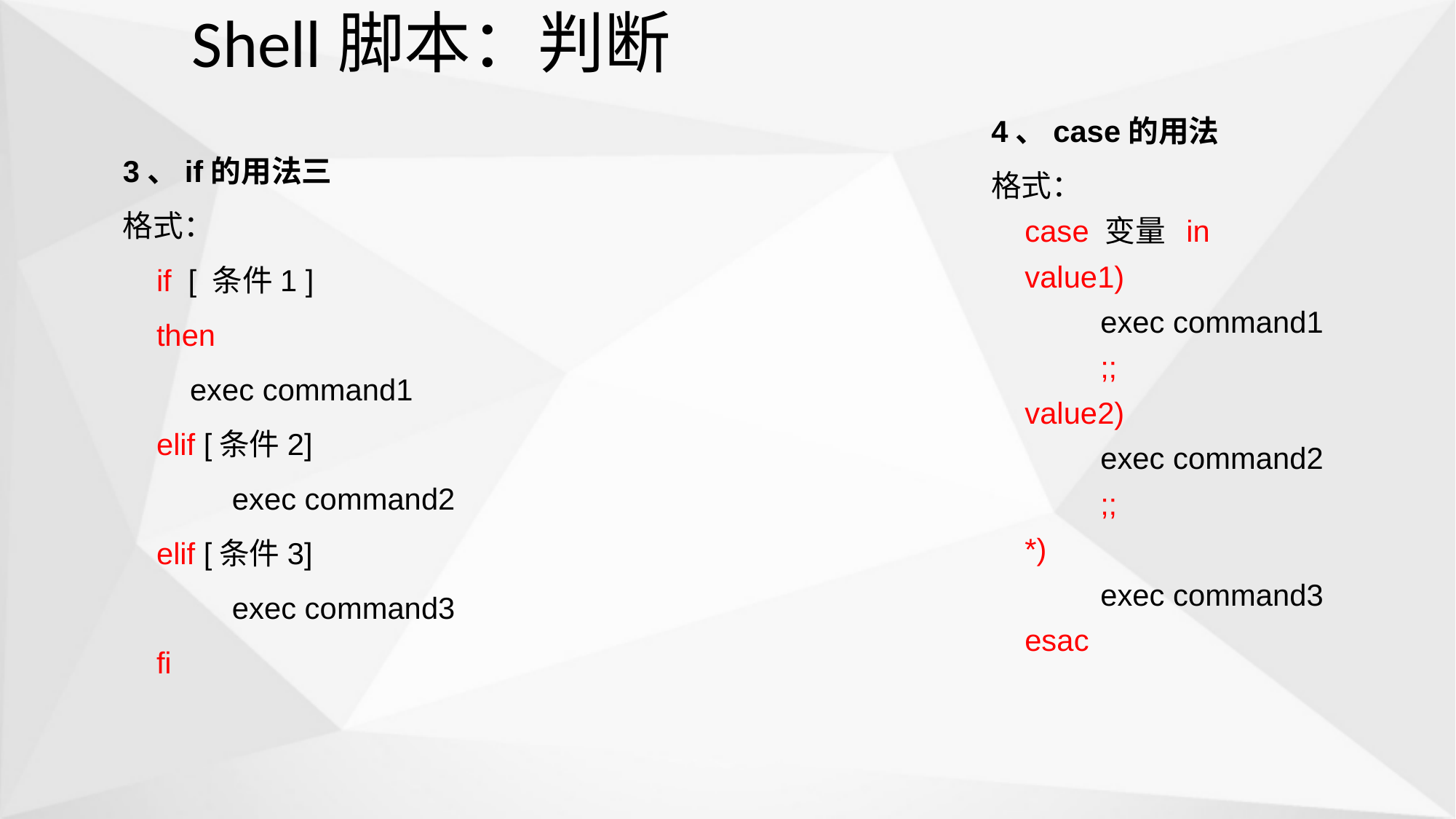

# Shell脚本：判断
4、case的用法
格式：
    case 变量  in
    value1)
	exec command1
	;;
    value2)
	exec command2
	;;
    *)
	exec command3
    esac
3、if的用法三
格式：
    if  [ 条件1 ]
    then
        exec command1
    elif [条件2]
	exec command2
    elif [条件3]
	exec command3
    fi